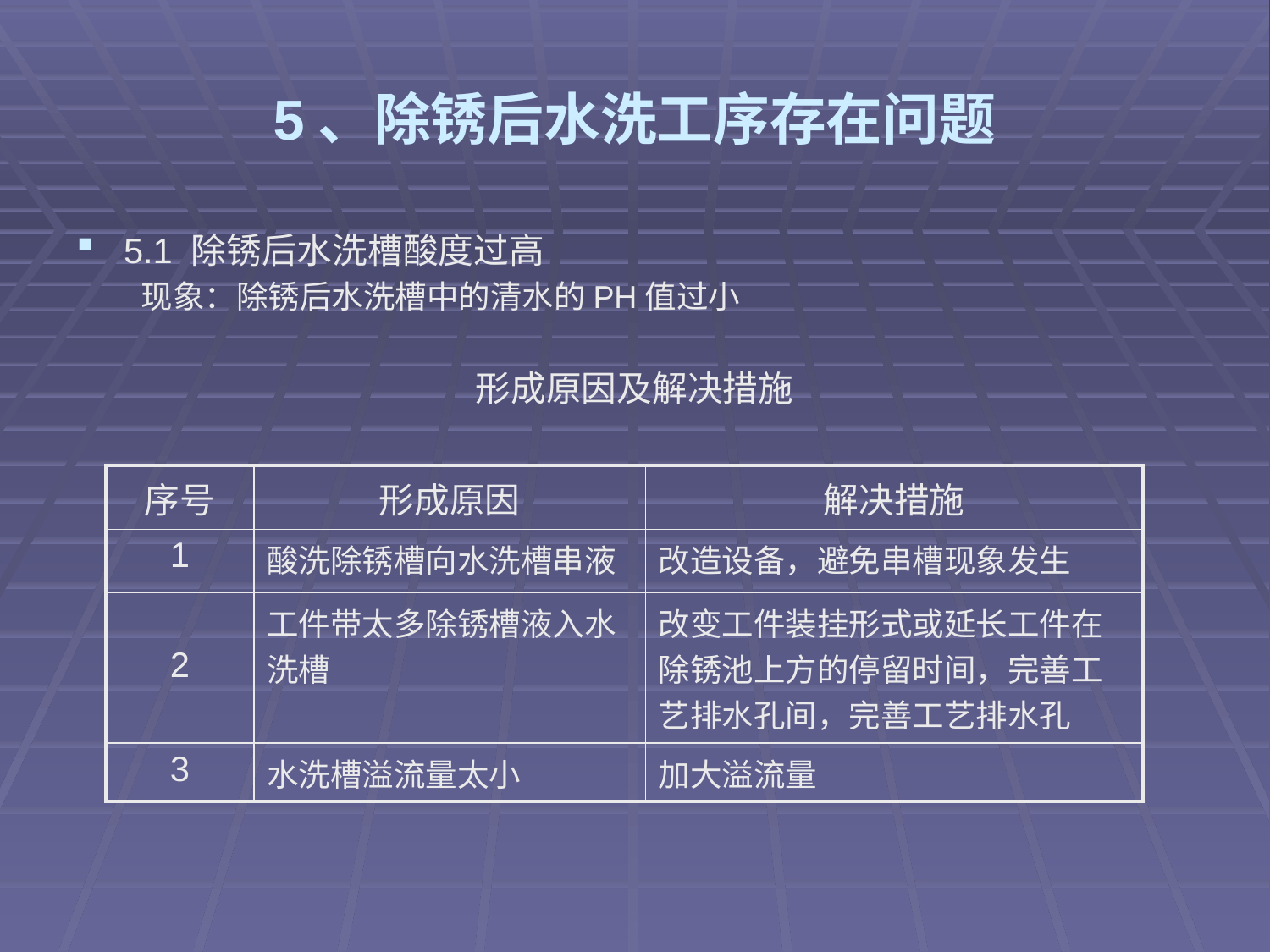

# 5、除锈后水洗工序存在问题
5.1 除锈后水洗槽酸度过高
        现象：除锈后水洗槽中的清水的PH值过小

形成原因及解决措施
| 序号 | 形成原因 | 解决措施 |
| --- | --- | --- |
| 1 | 酸洗除锈槽向水洗槽串液 | 改造设备，避免串槽现象发生 |
| 2 | 工件带太多除锈槽液入水洗槽 | 改变工件装挂形式或延长工件在除锈池上方的停留时间，完善工艺排水孔间，完善工艺排水孔 |
| 3 | 水洗槽溢流量太小 | 加大溢流量 |